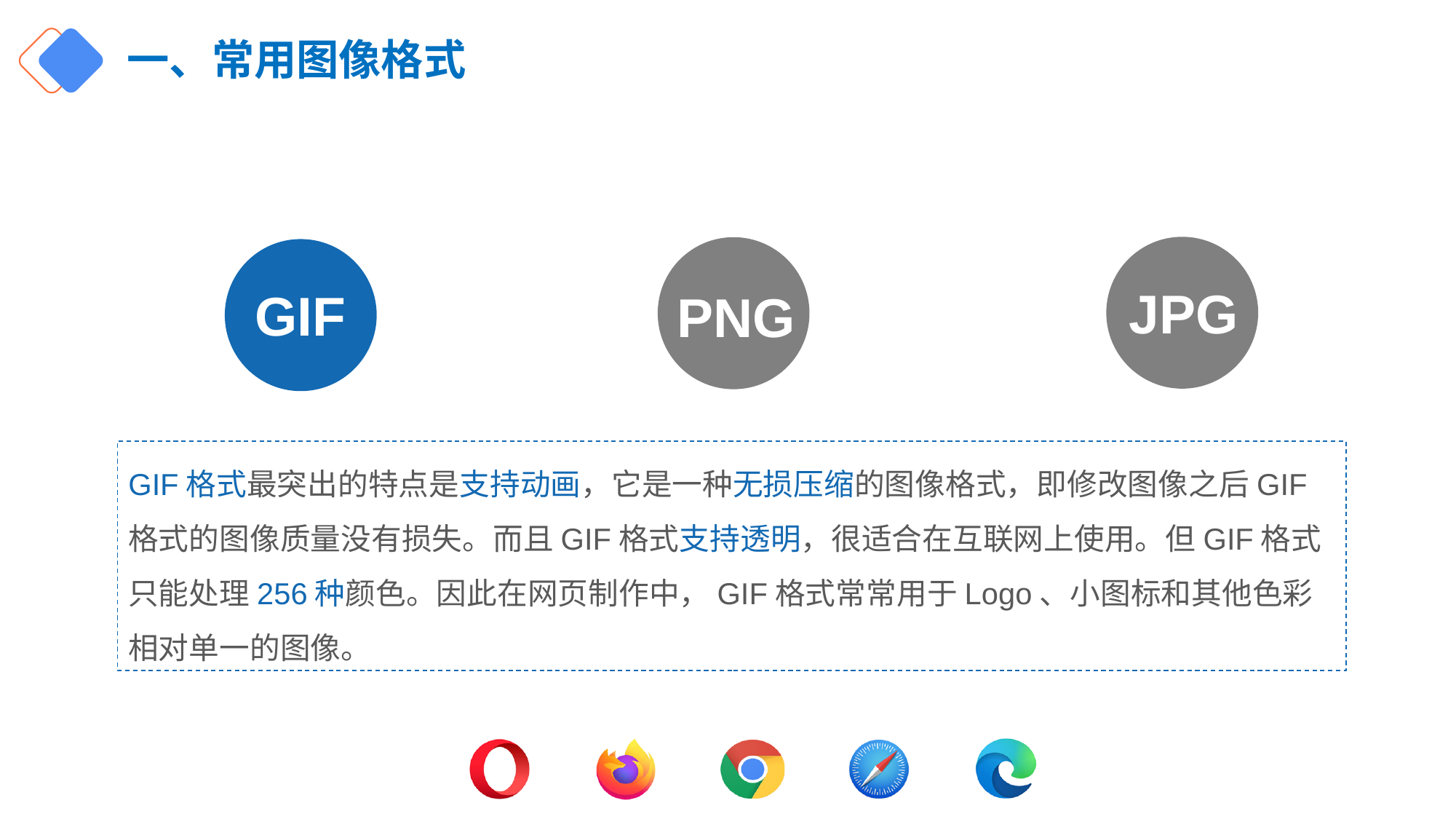

# 一、常用图像格式

JPG

PNG

GIF
GIF格式最突出的特点是支持动画，它是一种无损压缩的图像格式，即修改图像之后GIF格式的图像质量没有损失。而且GIF格式支持透明，很适合在互联网上使用。但GIF格式只能处理256种颜色。因此在网页制作中，GIF格式常常用于Logo、小图标和其他色彩相对单一的图像。